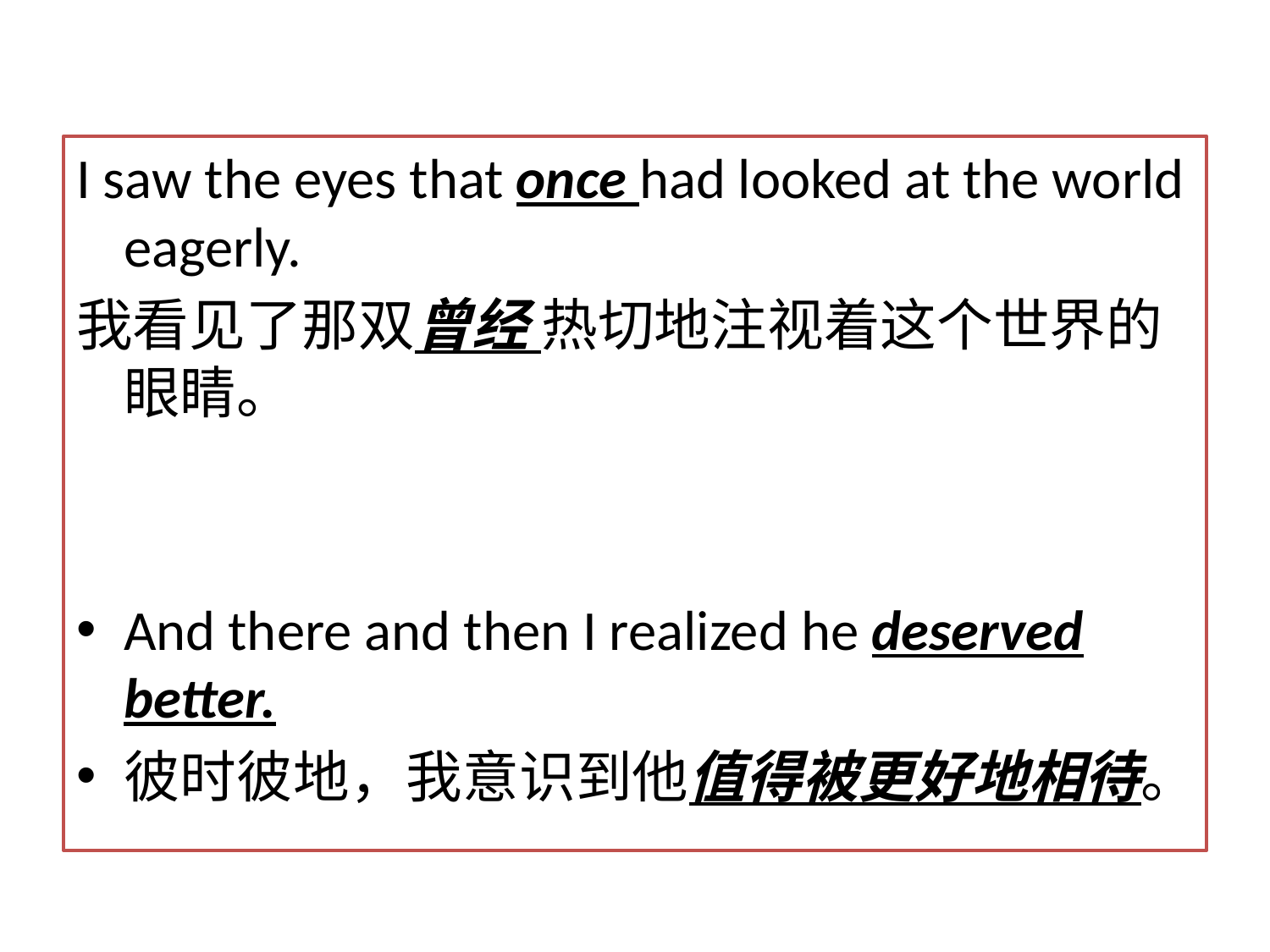

I saw the eyes that once had looked at the world eagerly.
我看见了那双曾经 热切地注视着这个世界的眼睛。

And there and then I realized he deserved better.
彼时彼地，我意识到他值得被更好地相待。